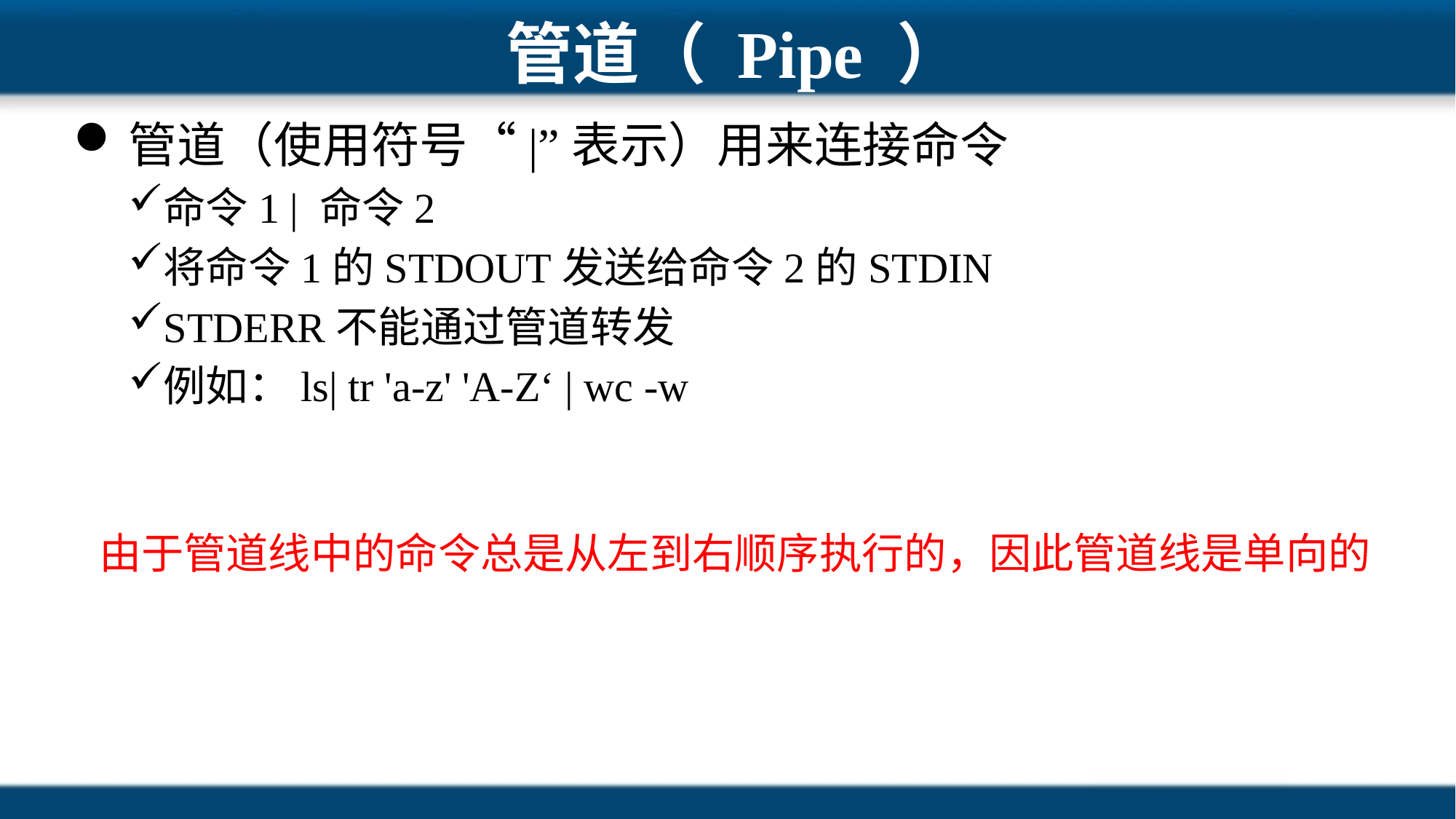

# 管道（ Pipe ）
管道（使用符号“|”表示）用来连接命令
命令1 | 命令2
将命令1的STDOUT发送给命令2的STDIN
STDERR不能通过管道转发
例如：ls| tr 'a-z' 'A-Z‘ | wc -w
由于管道线中的命令总是从左到右顺序执行的，因此管道线是单向的